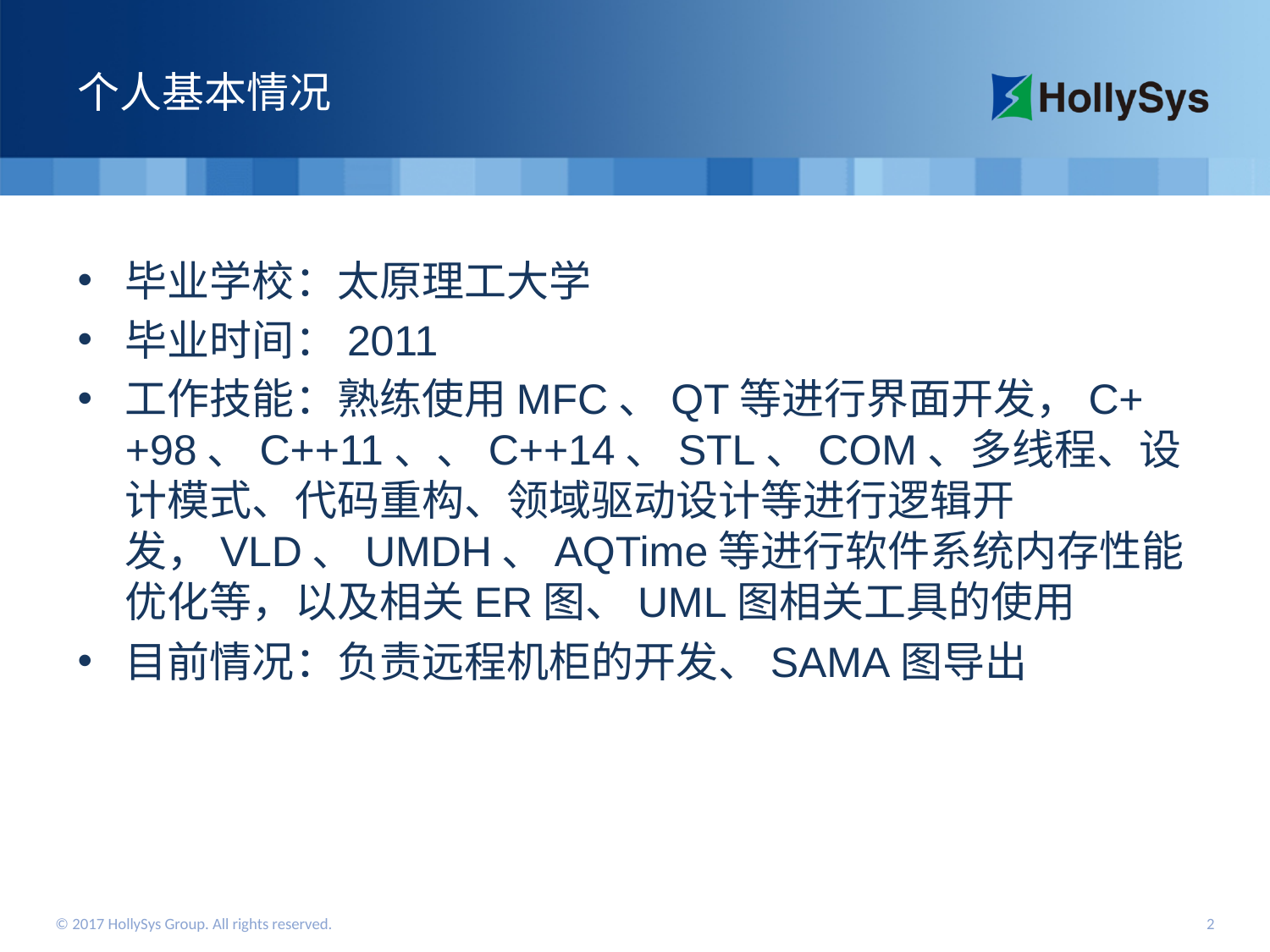

# 个人基本情况
毕业学校：太原理工大学
毕业时间：2011
工作技能：熟练使用MFC、QT等进行界面开发，C++98、C++11、、C++14、STL、COM、多线程、设计模式、代码重构、领域驱动设计等进行逻辑开发，VLD、UMDH、AQTime等进行软件系统内存性能优化等，以及相关ER图、UML图相关工具的使用
目前情况：负责远程机柜的开发、SAMA图导出

© 2017 HollySys Group. All rights reserved.                                                                                                                                                                                                                                                   2